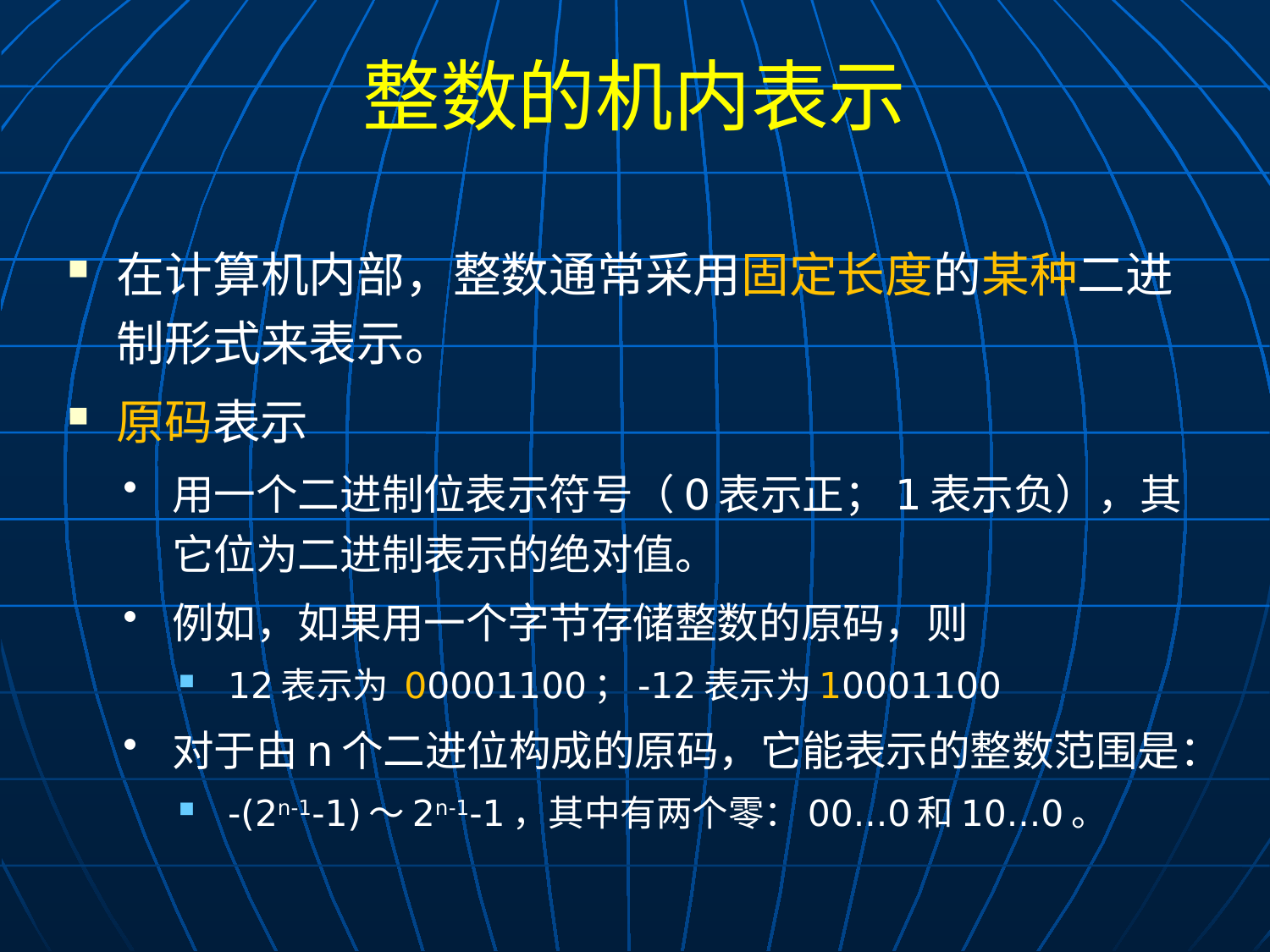

# 整数的机内表示
在计算机内部，整数通常采用固定长度的某种二进制形式来表示。
原码表示
用一个二进制位表示符号（0表示正；1表示负），其它位为二进制表示的绝对值。
例如，如果用一个字节存储整数的原码，则
12表示为 00001100；-12表示为10001100
对于由n个二进位构成的原码，它能表示的整数范围是：
-(2n-1-1)～2n-1-1，其中有两个零：00...0和10...0。